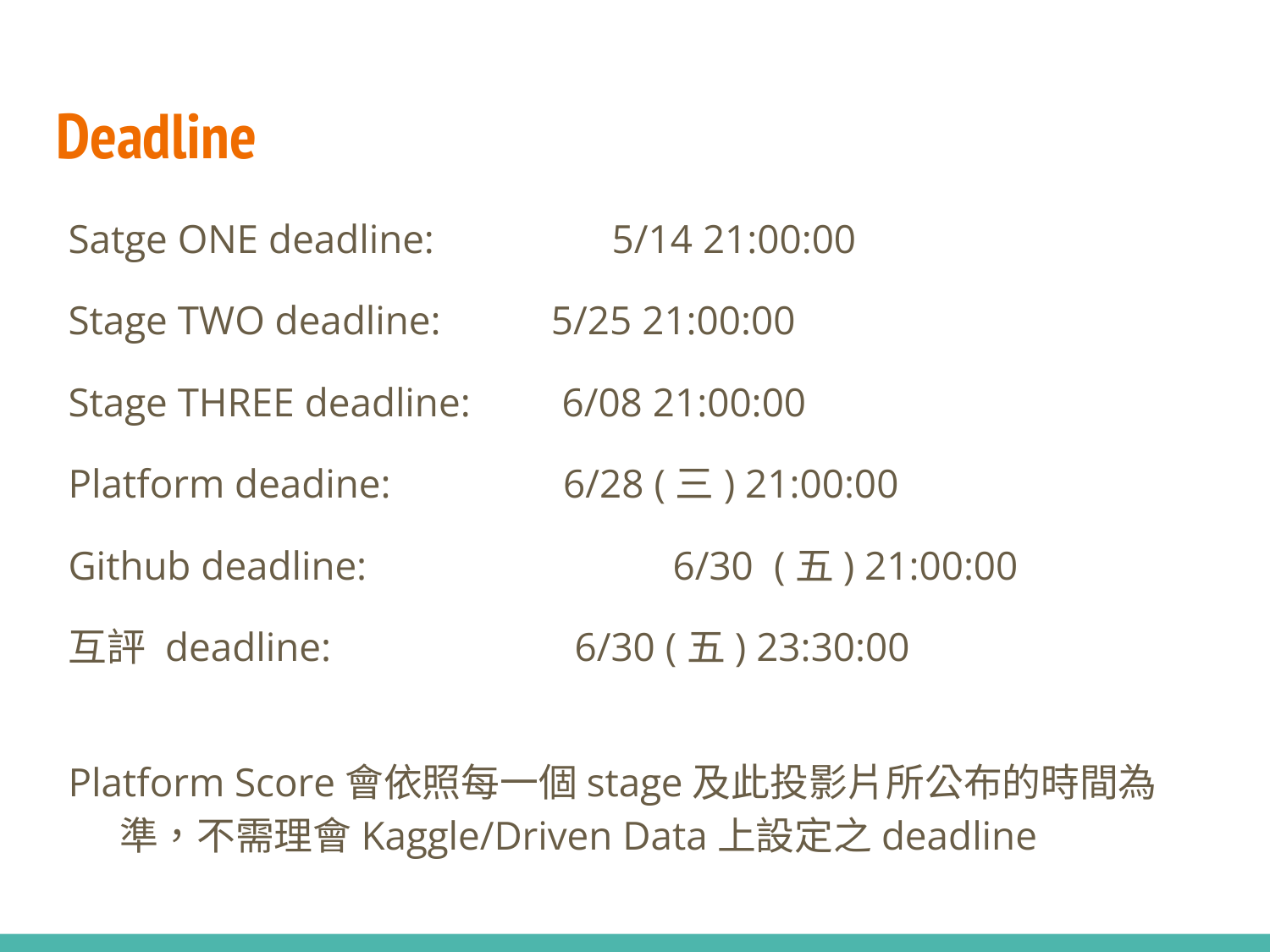

# Deadline
Satge ONE deadline: 	           5/14 21:00:00
Stage TWO deadline: 	     5/25 21:00:00
Stage THREE deadline:         6/08 21:00:00
Platform deadine:                 6/28 (三) 21:00:00
Github deadline: 	                 6/30  (五) 21:00:00
互評 deadline:                        6/30 (五) 23:30:00
Platform Score會依照每一個stage及此投影片所公布的時間為準，不需理會Kaggle/Driven Data上設定之deadline
Late :  https://goo.gl/uNuQ64
 (70% discount per day. At most 48 hours late)